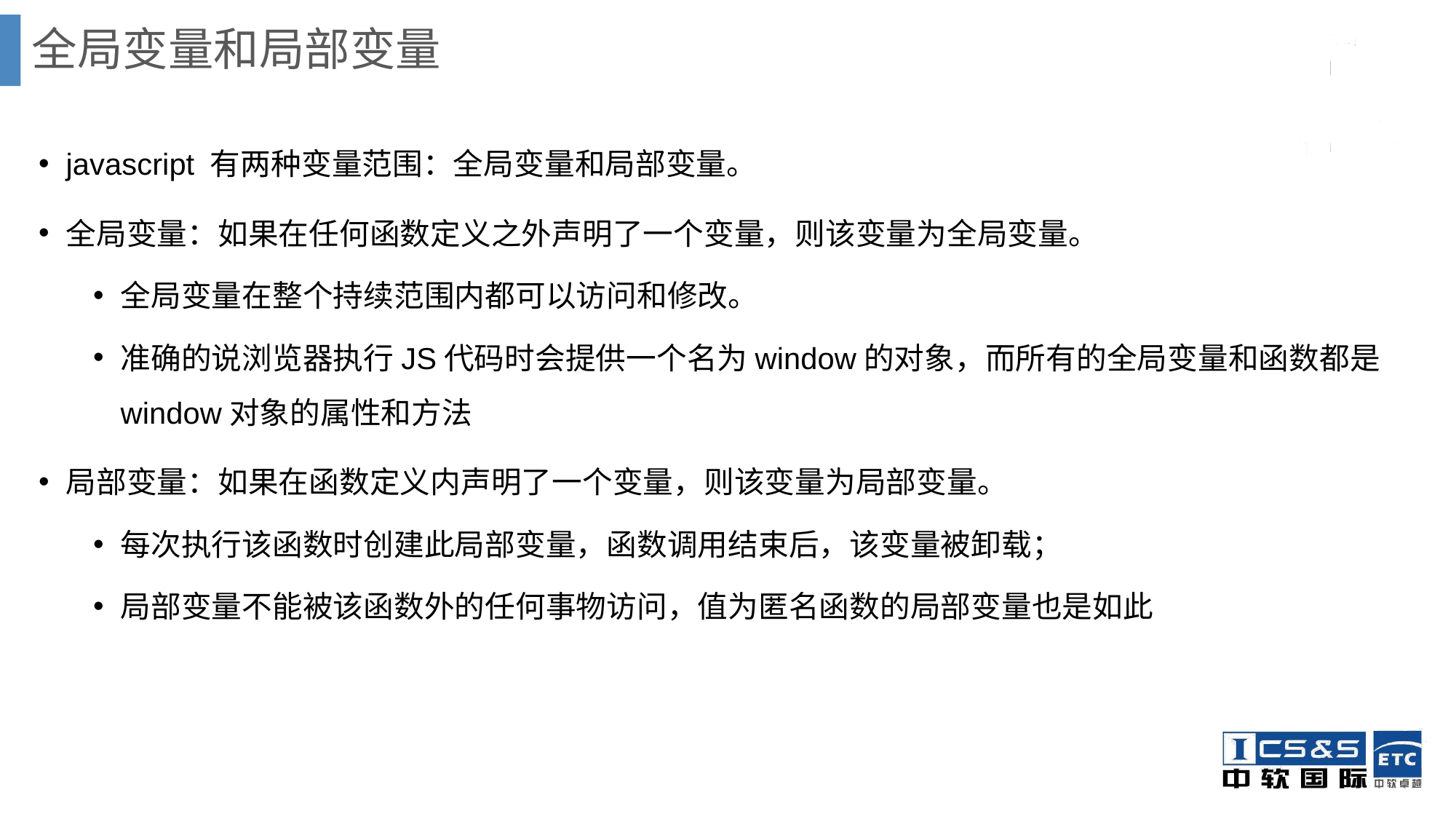

# 全局变量和局部变量
javascript 有两种变量范围：全局变量和局部变量。
全局变量：如果在任何函数定义之外声明了一个变量，则该变量为全局变量。
全局变量在整个持续范围内都可以访问和修改。
准确的说浏览器执行JS代码时会提供一个名为window的对象，而所有的全局变量和函数都是window对象的属性和方法
局部变量：如果在函数定义内声明了一个变量，则该变量为局部变量。
每次执行该函数时创建此局部变量，函数调用结束后，该变量被卸载；
局部变量不能被该函数外的任何事物访问，值为匿名函数的局部变量也是如此